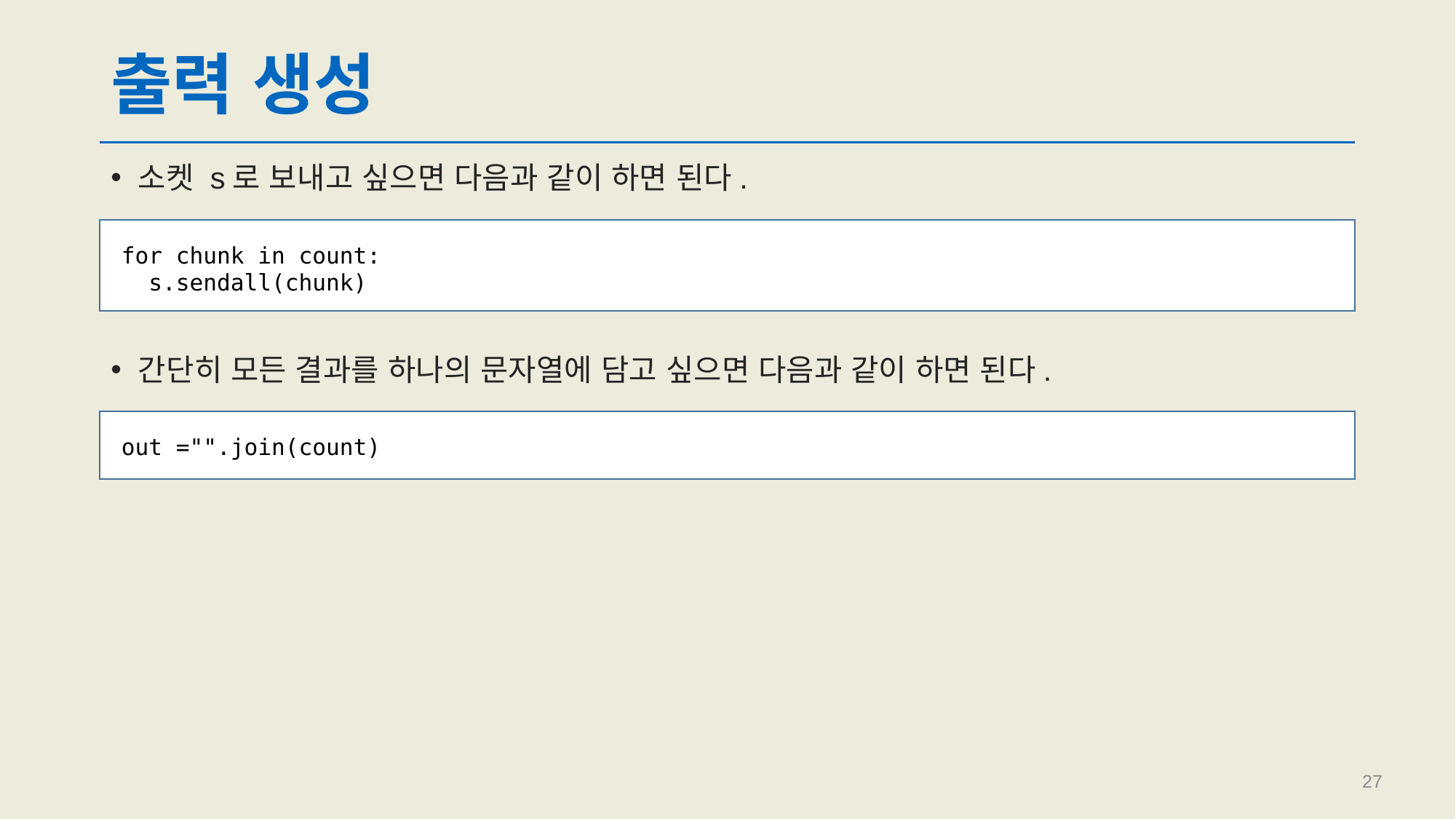

# 출력 생성
소켓 s로 보내고 싶으면 다음과 같이 하면 된다.
for chunk in count:
  s.sendall(chunk)
간단히 모든 결과를 하나의 문자열에 담고 싶으면 다음과 같이 하면 된다.
out ="".join(count)
27